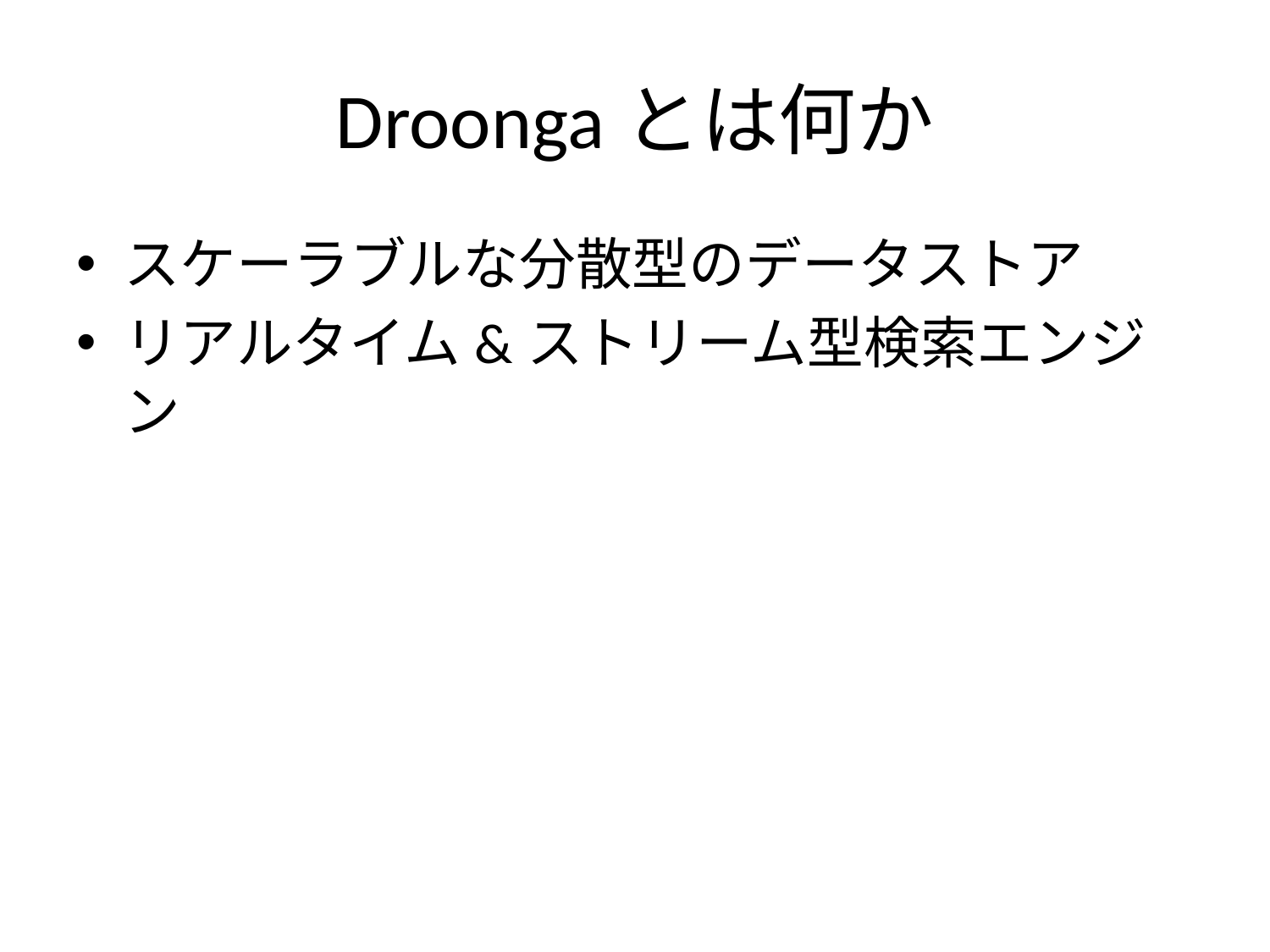

# Droongaとは何か
スケーラブルな分散型のデータストア
リアルタイム&ストリーム型検索エンジン